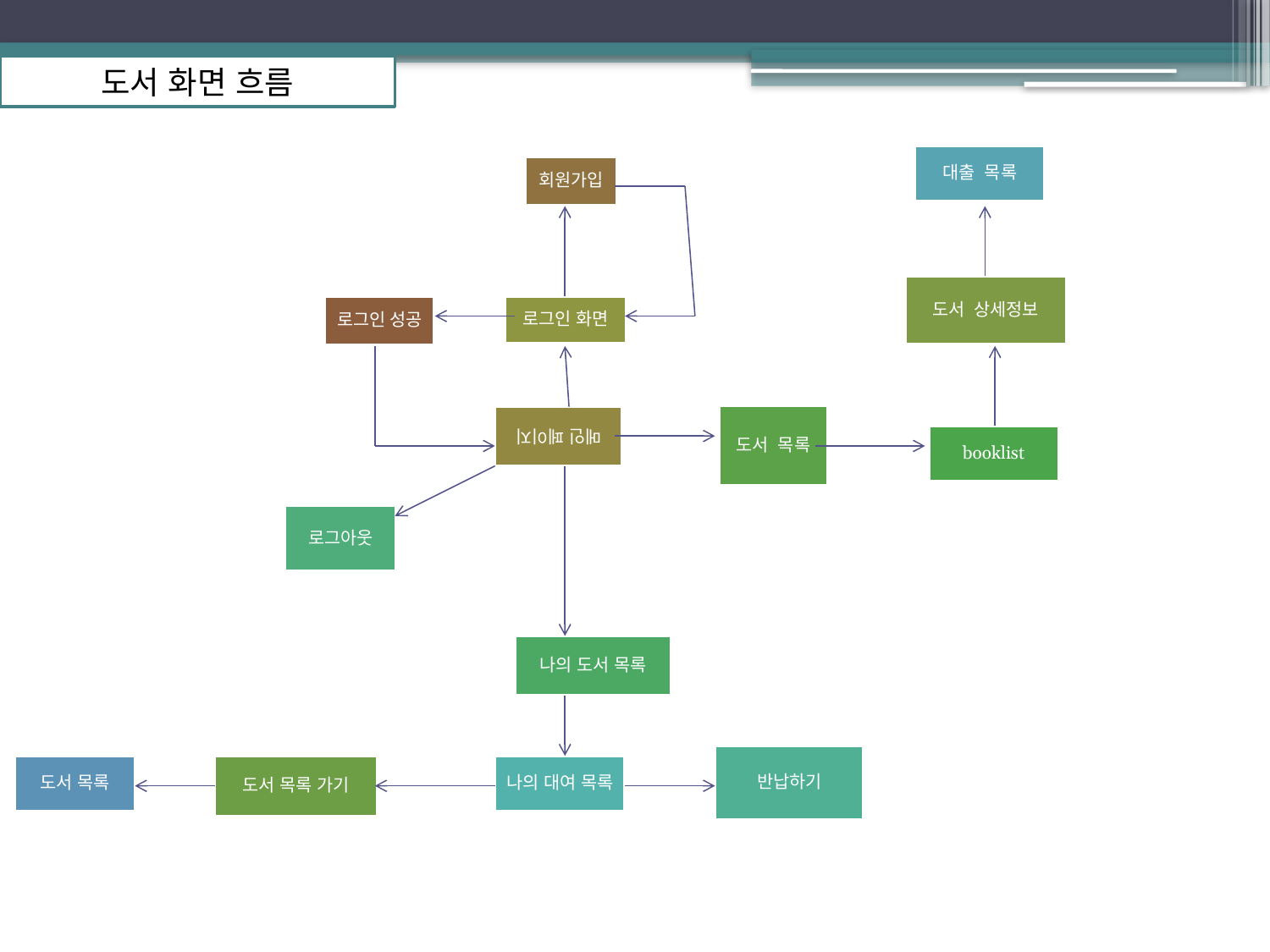

로그인 성공
회원가입
메인 페이지
로그인 화면
도서  상세정보
도서 목록 가기
도서  목록
booklist
나의 도서 목록
로그아웃
반납하기
나의 대여 목록
대출  목록
도서 목록
도서 화면 흐름